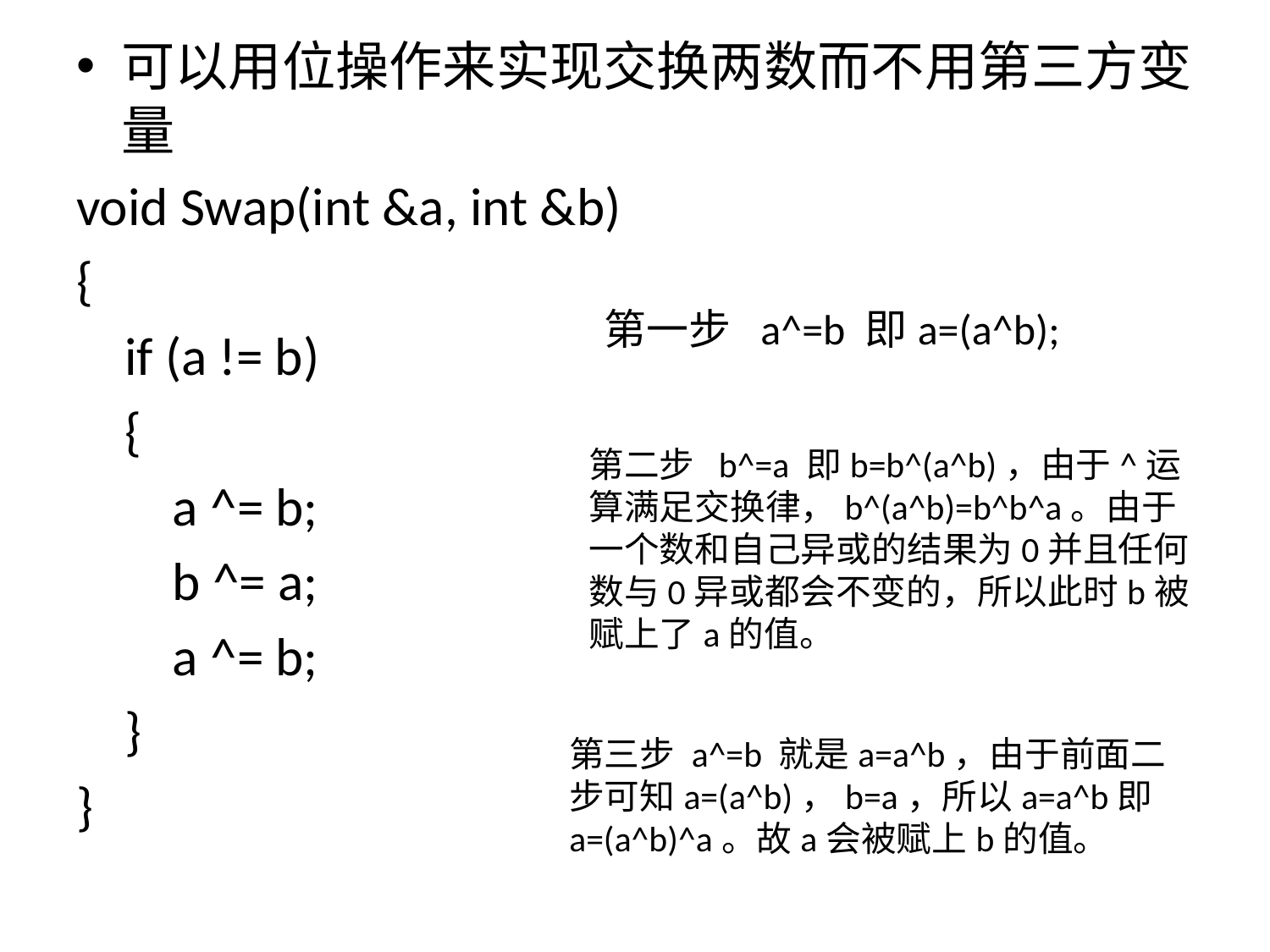

可以用位操作来实现交换两数而不用第三方变量
void Swap(int &a, int &b)
{
    if (a != b)
    {
        a ^= b;
        b ^= a;
        a ^= b;
    }
}

第一步  a^=b 即a=(a^b);
第二步  b^=a 即b=b^(a^b)，由于^运算满足交换律，b^(a^b)=b^b^a。由于一个数和自己异或的结果为0并且任何数与0异或都会不变的，所以此时b被赋上了a的值。
第三步 a^=b 就是a=a^b，由于前面二步可知a=(a^b)，b=a，所以a=a^b即a=(a^b)^a。故a会被赋上b的值。